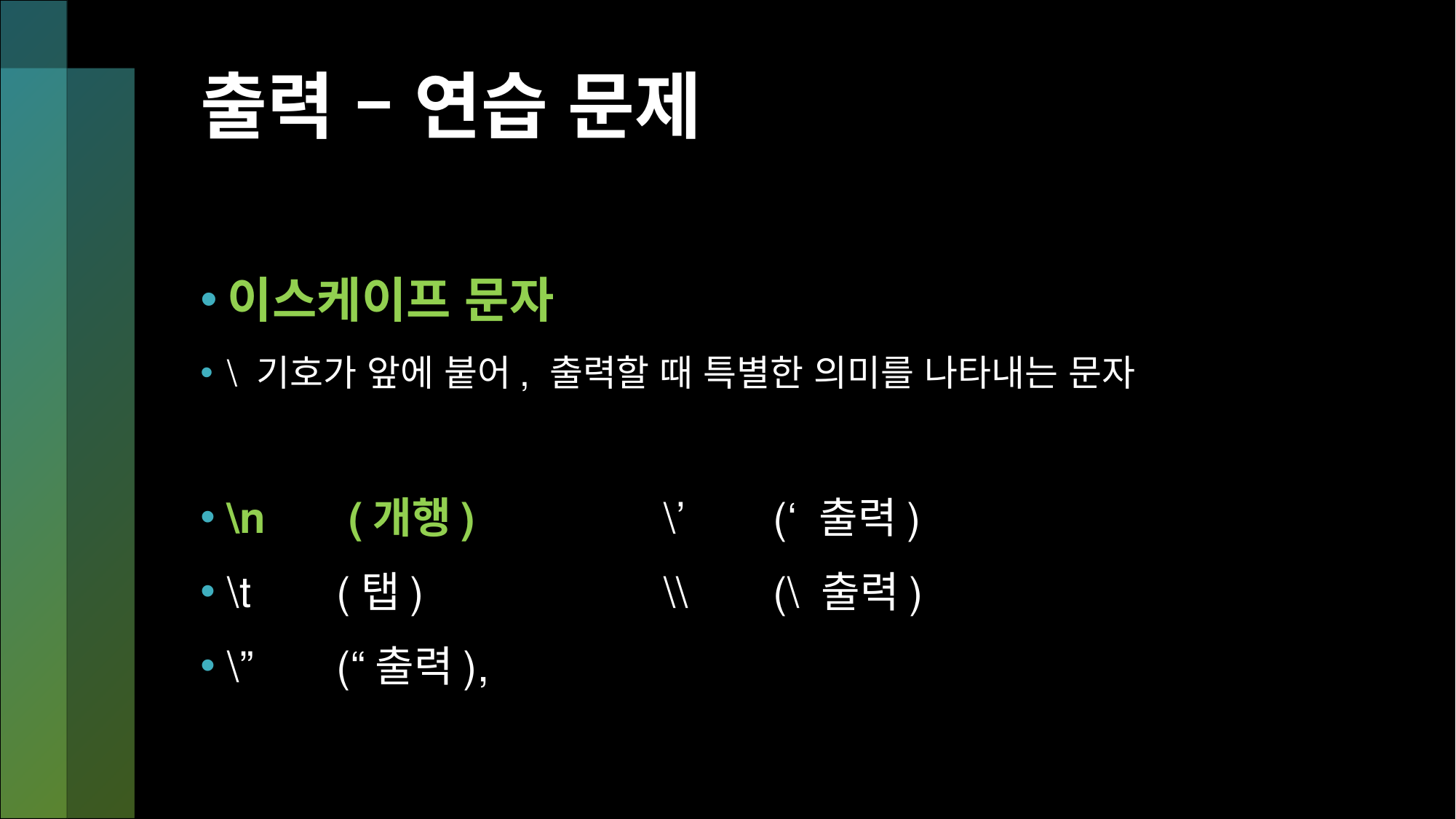

# 출력 – 연습 문제
이스케이프 문자
\ 기호가 앞에 붙어, 출력할 때 특별한 의미를 나타내는 문자

\n	 (개행)		\’ 	(‘ 출력)
\t 	(탭)			\\ 	(\ 출력)
\” 	(“출력),